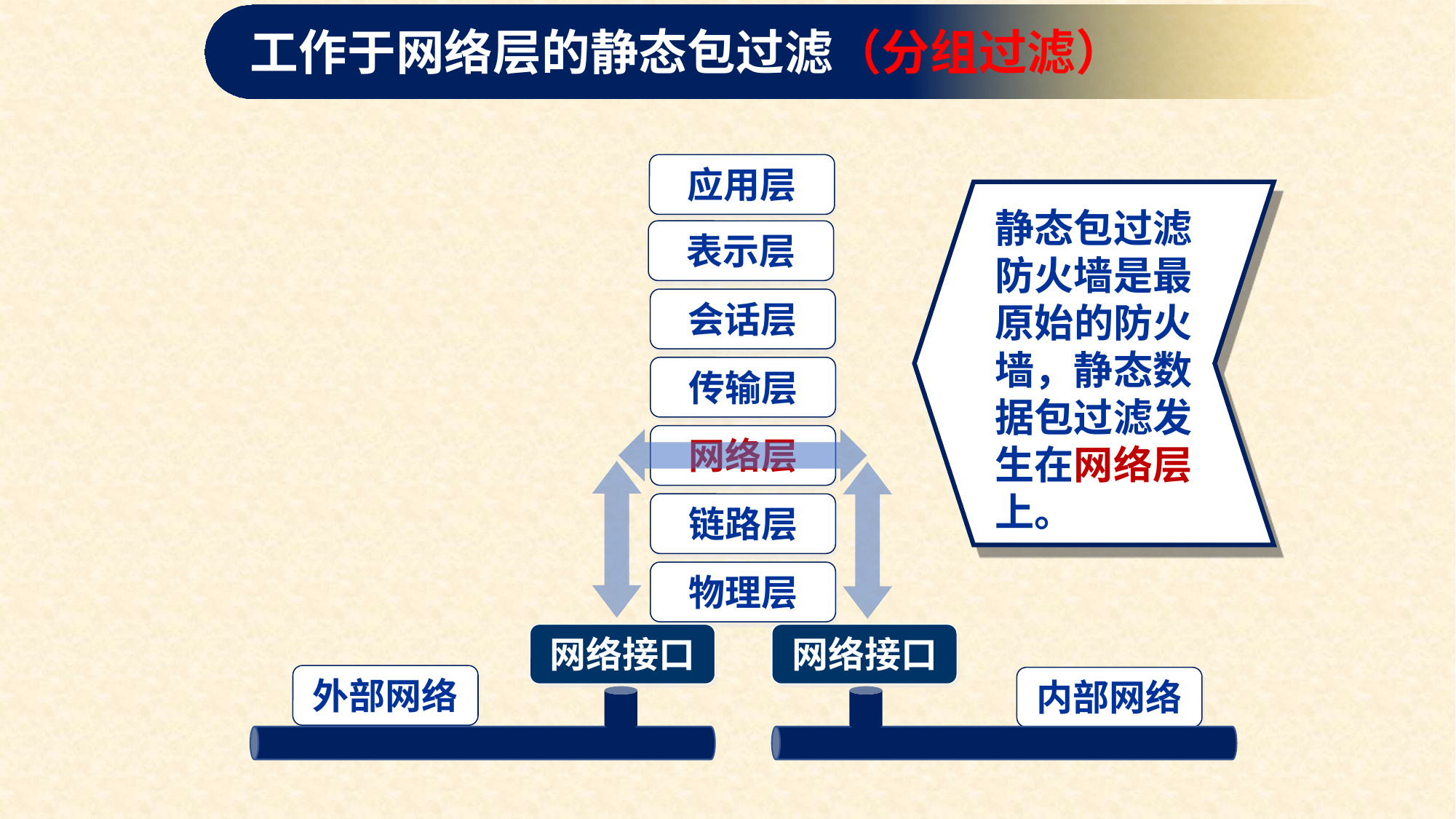

工作于网络层的静态包过滤（分组过滤）
应用层
表示层
会话层
传输层
网络层
链路层
物理层

静态包过滤防火墙是最原始的防火墙，静态数据包过滤发生在网络层上。

网络接口
网络接口
外部网络
内部网络